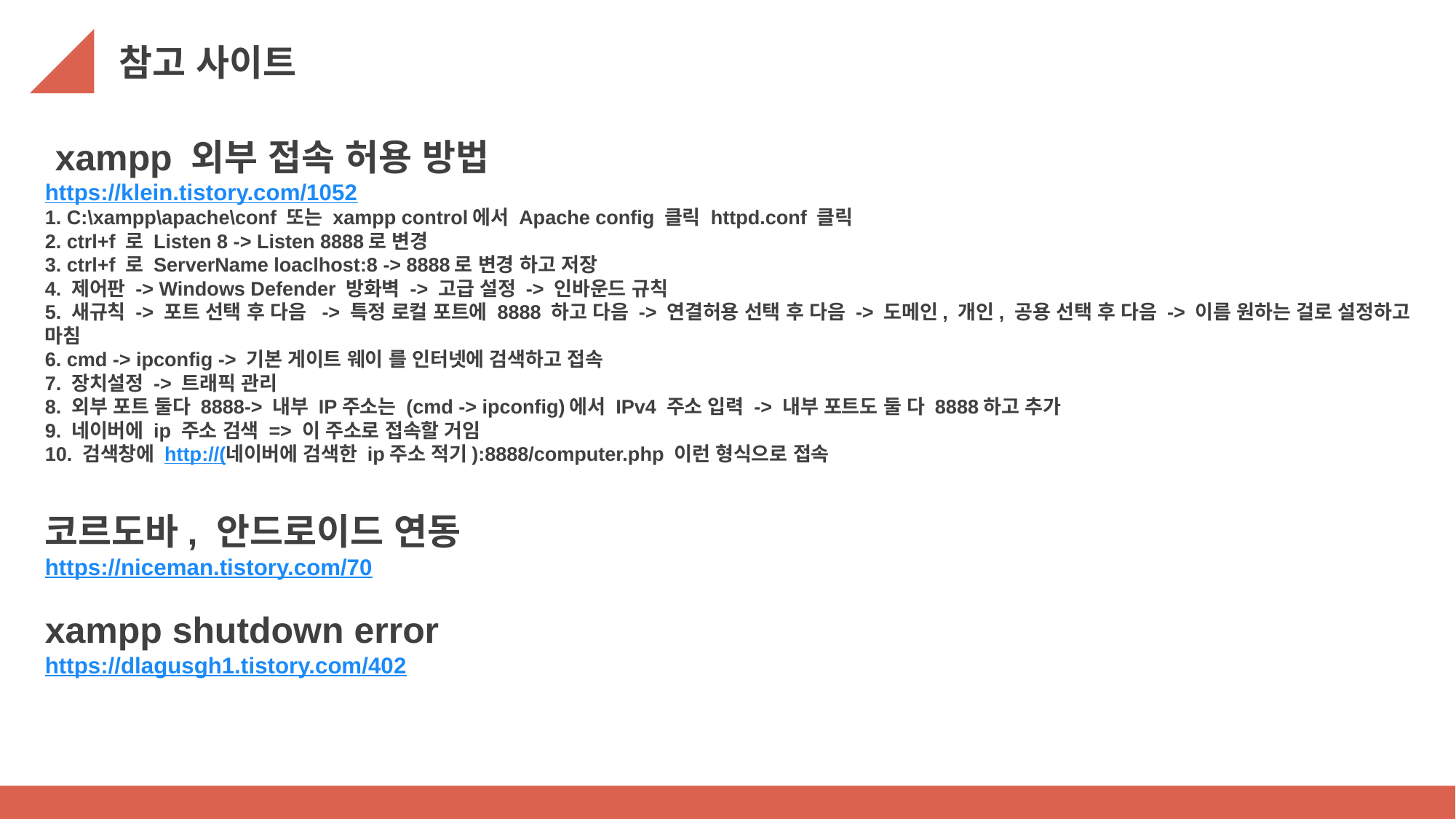

참고 사이트
 xampp 외부 접속 허용 방법
https://klein.tistory.com/1052
1. C:\xampp\apache\conf 또는 xampp control에서 Apache config 클릭 httpd.conf 클릭
2. ctrl+f 로 Listen 8 -> Listen 8888로 변경
3. ctrl+f 로 ServerName loaclhost:8 -> 8888로 변경 하고 저장
4. 제어판 -> Windows Defender 방화벽 -> 고급 설정 -> 인바운드 규칙
5. 새규칙 -> 포트 선택 후 다음  -> 특정 로컬 포트에 8888 하고 다음 -> 연결허용 선택 후 다음 -> 도메인, 개인, 공용 선택 후 다음 -> 이름 원하는 걸로 설정하고 마침
6. cmd -> ipconfig -> 기본 게이트 웨이 를 인터넷에 검색하고 접속
7. 장치설정 -> 트래픽 관리
8. 외부 포트 둘다 8888-> 내부 IP주소는 (cmd -> ipconfig)에서 IPv4 주소 입력 -> 내부 포트도 둘 다 8888하고 추가
9. 네이버에 ip 주소 검색 => 이 주소로 접속할 거임
10. 검색창에 http://(네이버에 검색한 ip주소 적기):8888/computer.php 이런 형식으로 접속

코르도바, 안드로이드 연동
https://niceman.tistory.com/70

xampp shutdown error
https://dlagusgh1.tistory.com/402